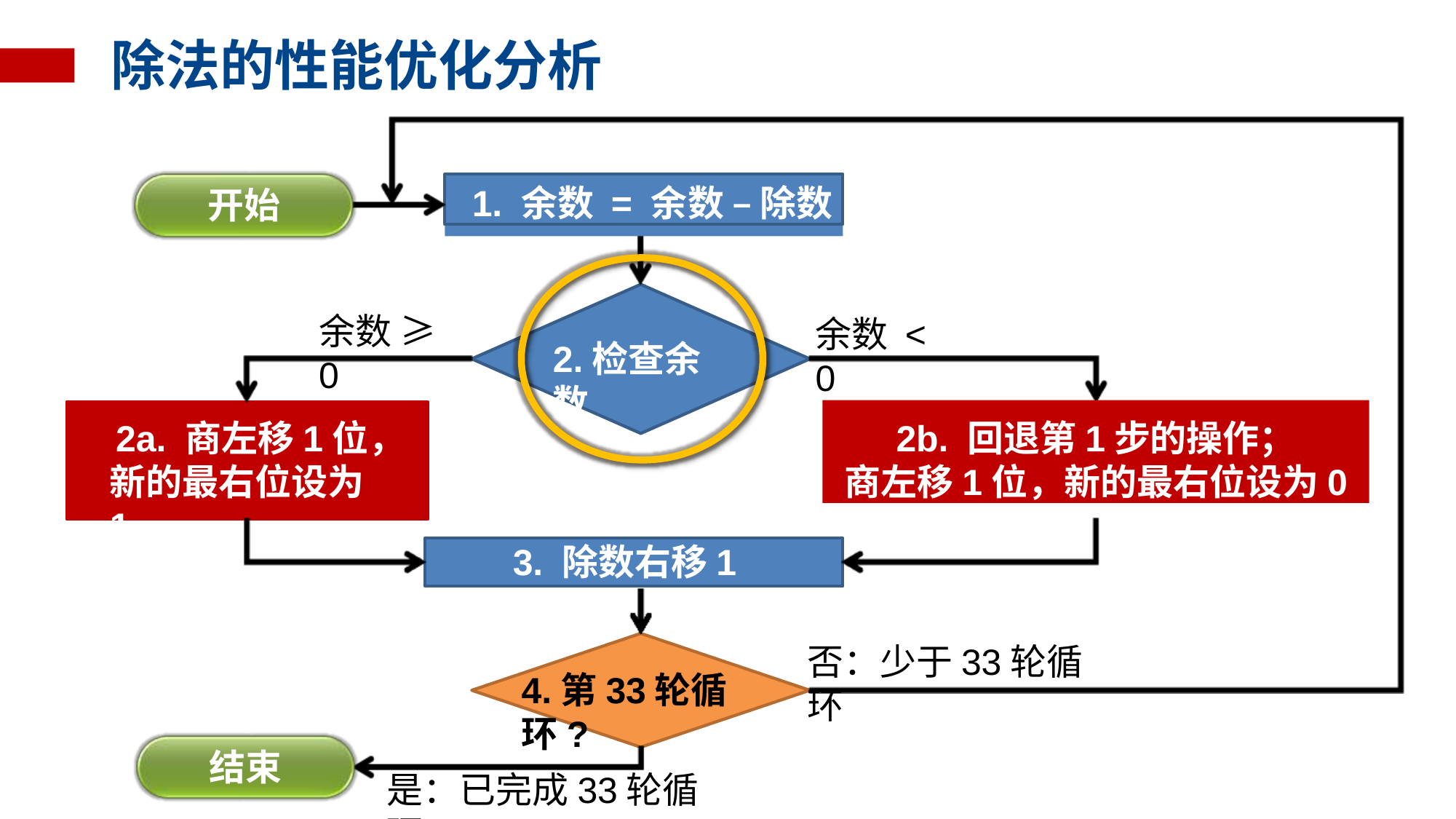

# 除法的性能优化分析

1. 余数 = 余数 – 除数
开始

余数 ≥ 0
余数 < 0
2.检查余数

2b. 回退第1步的操作；
商左移1位，新的最右位设为0

2a. 商左移1位，
新的最右位设为1

3. 除数右移1位

否：少于33轮循环
4.第33轮循环?

结束

是：已完成33轮循环